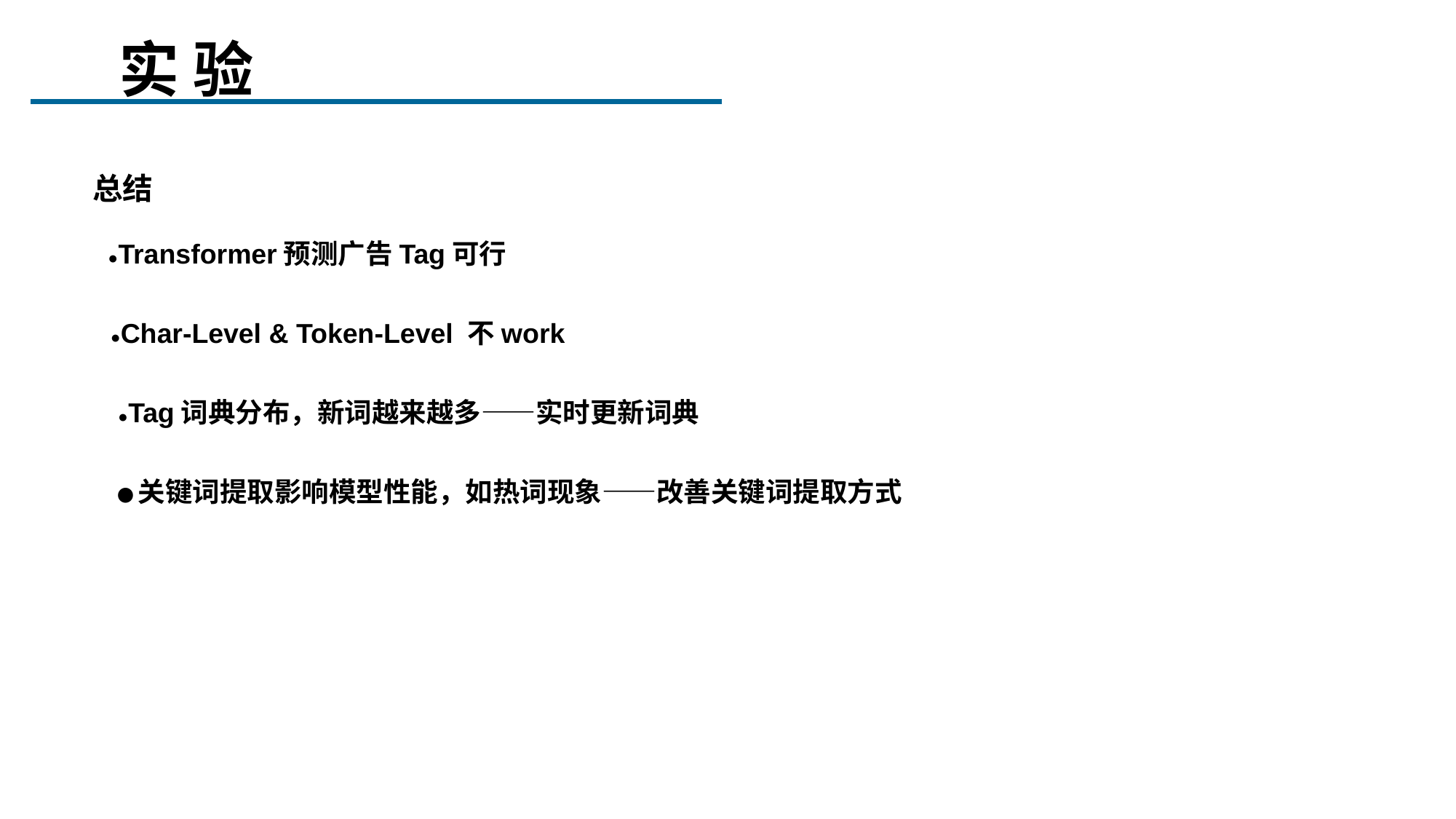

实 验
总结
●Transformer预测广告Tag可行
●Char-Level & Token-Level 不work
●Tag词典分布，新词越来越多——实时更新词典
●关键词提取影响模型性能，如热词现象——改善关键词提取方式